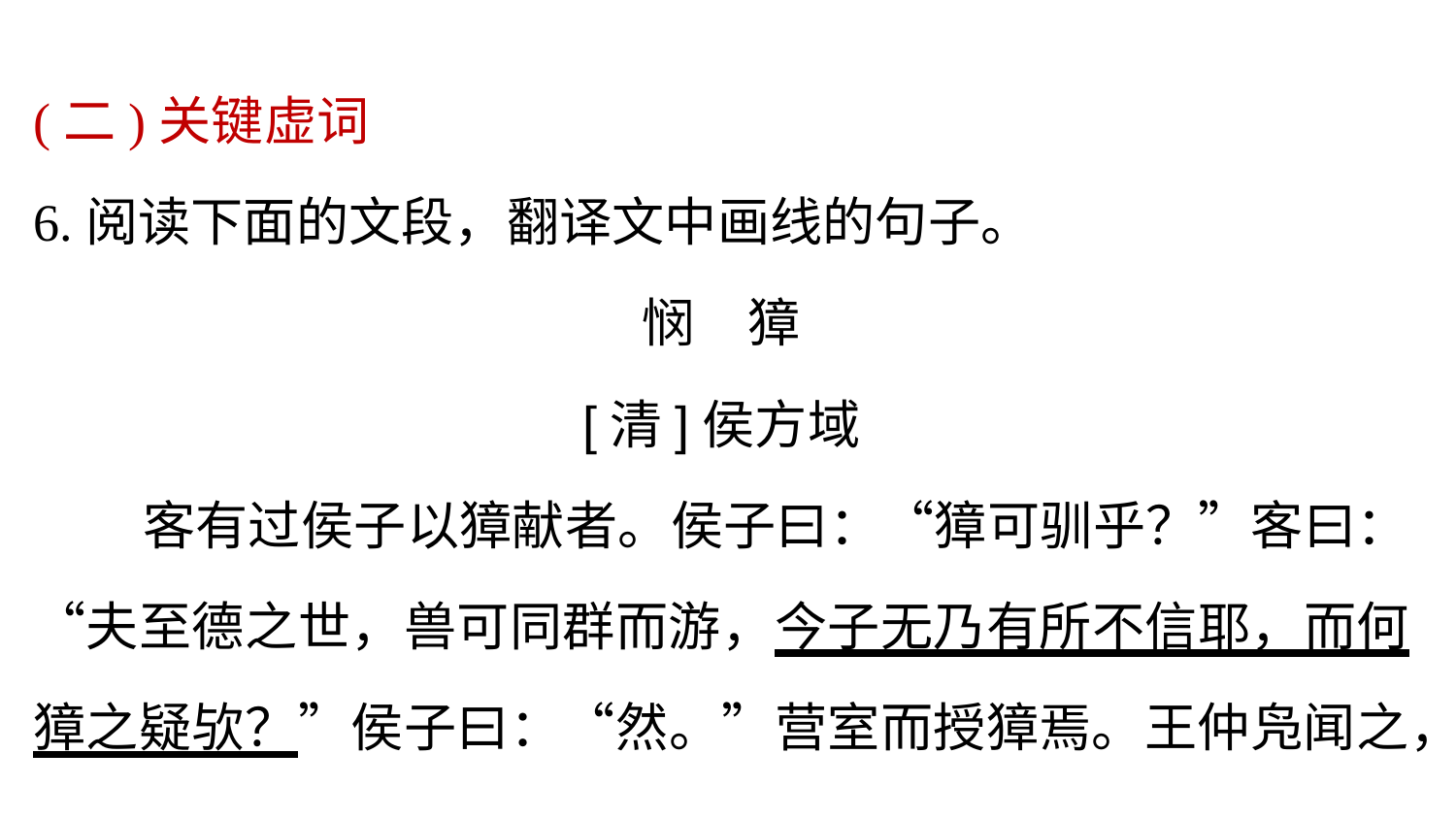

(二)关键虚词
6.阅读下面的文段，翻译文中画线的句子。
悯　獐
[清]侯方域
        客有过侯子以獐献者。侯子曰：“獐可驯乎？”客曰：“夫至德之世，兽可同群而游，今子无乃有所不信耶，而何獐之疑欤？”侯子曰：“然。”营室而授獐焉。王仲凫闻之，